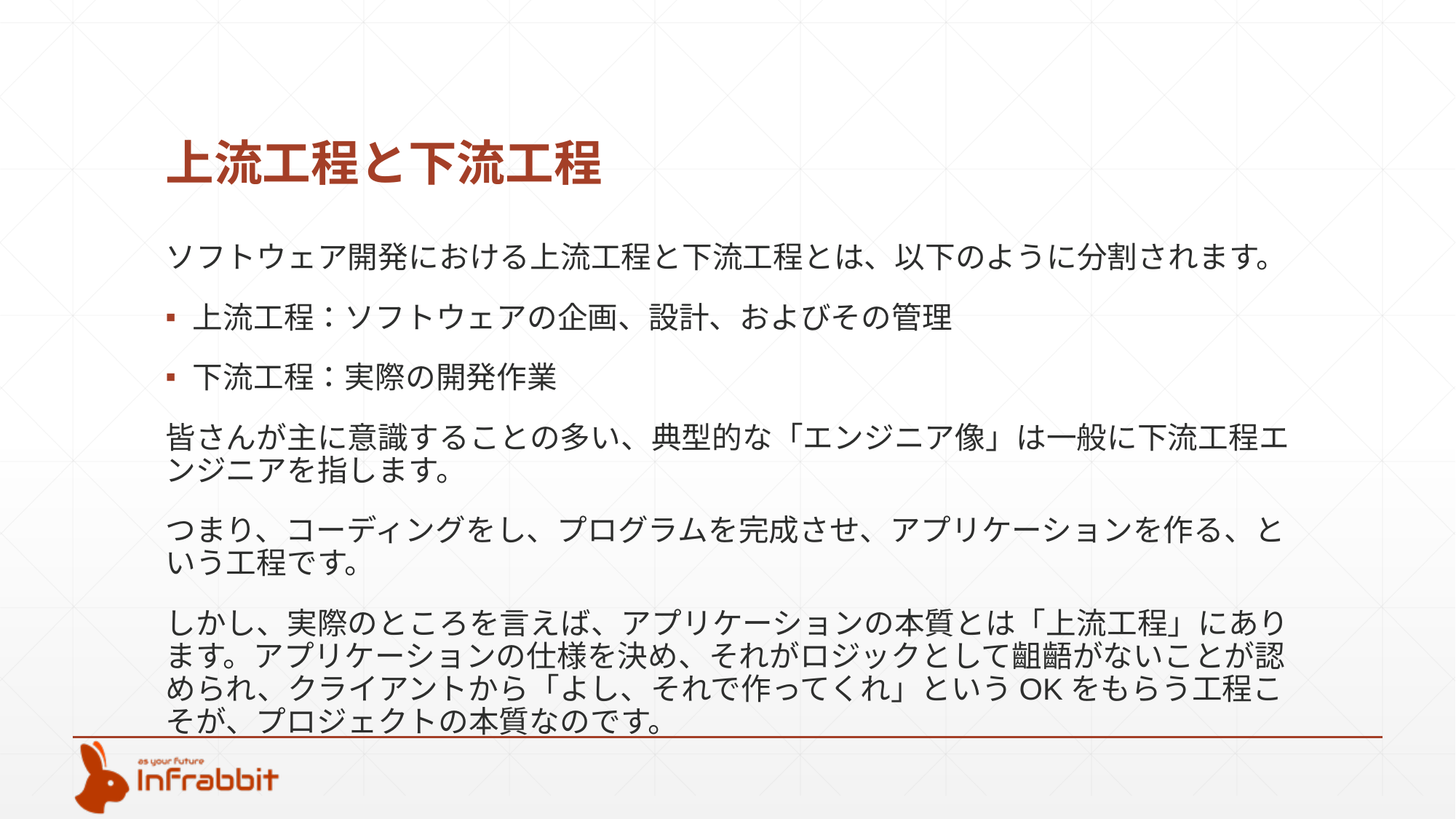

# 上流工程と下流工程
ソフトウェア開発における上流工程と下流工程とは、以下のように分割されます。
上流工程：ソフトウェアの企画、設計、およびその管理
下流工程：実際の開発作業
皆さんが主に意識することの多い、典型的な「エンジニア像」は一般に下流工程エンジニアを指します。
つまり、コーディングをし、プログラムを完成させ、アプリケーションを作る、という工程です。
しかし、実際のところを言えば、アプリケーションの本質とは「上流工程」にあります。アプリケーションの仕様を決め、それがロジックとして齟齬がないことが認められ、クライアントから「よし、それで作ってくれ」というOKをもらう工程こそが、プロジェクトの本質なのです。